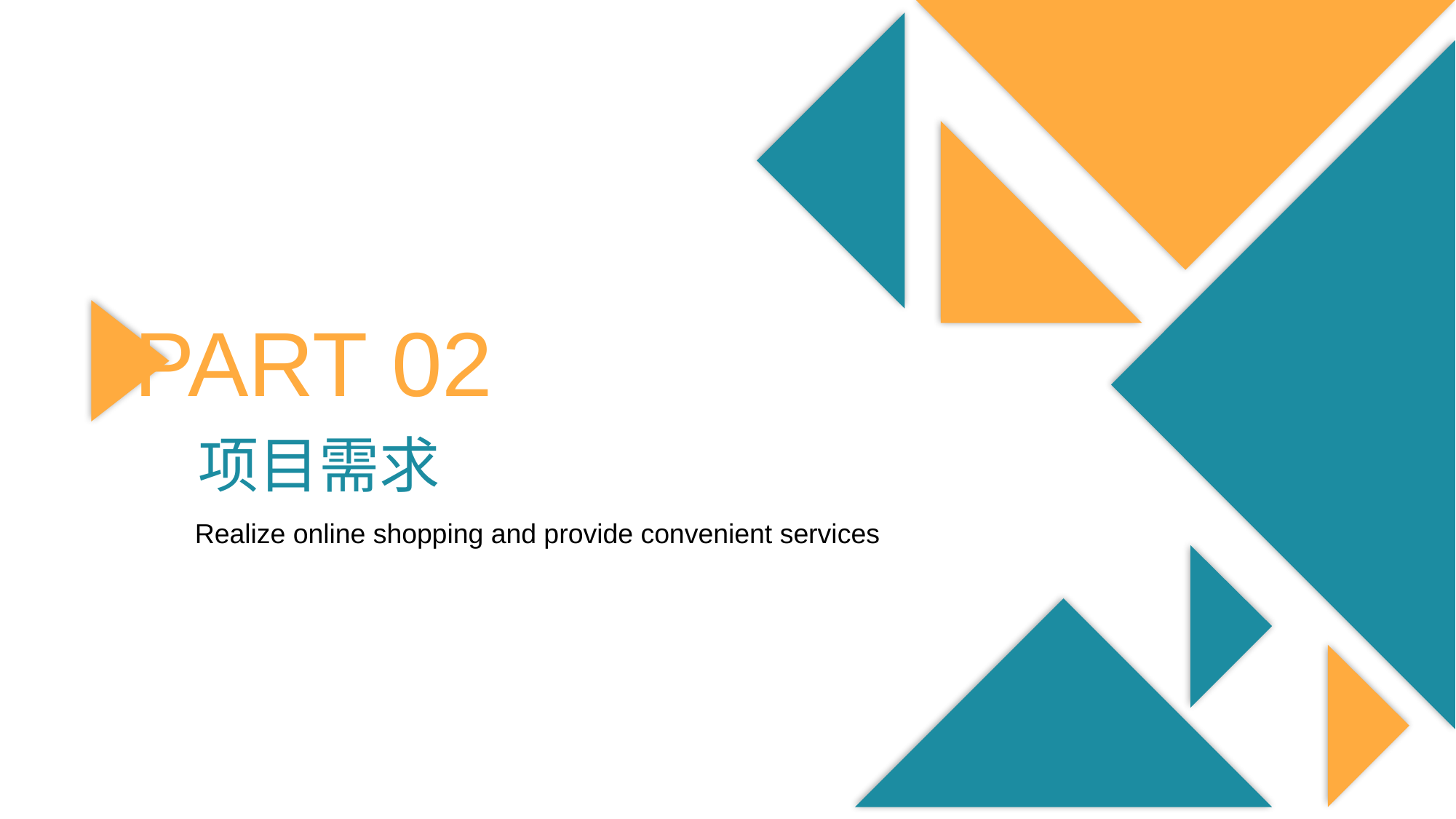

PART 02

项目需求
Realize online shopping and provide convenient services